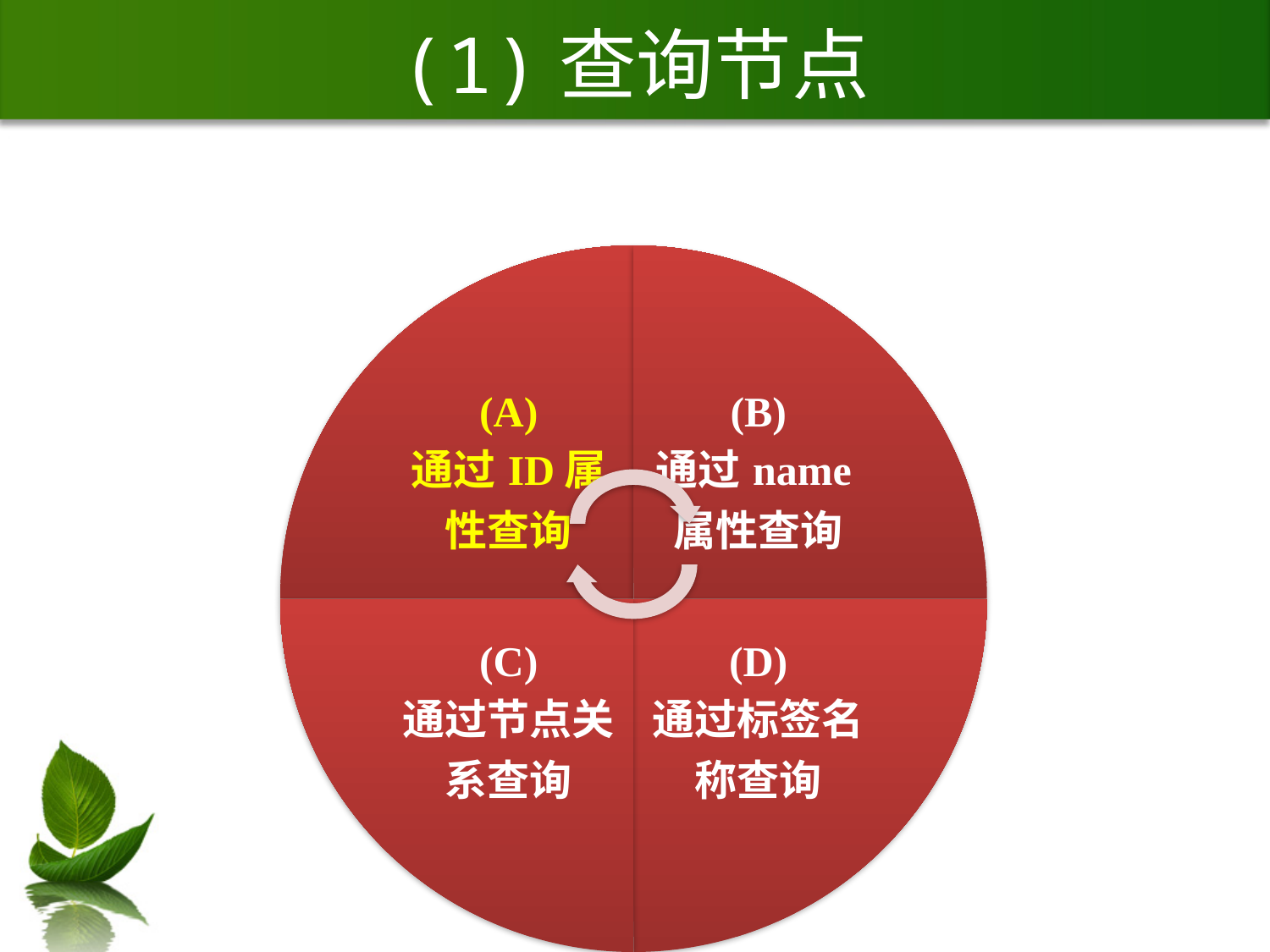

# (1)查询节点
(A)
通过ID属性查询
(B)
通过name属性查询
(D)
(C)